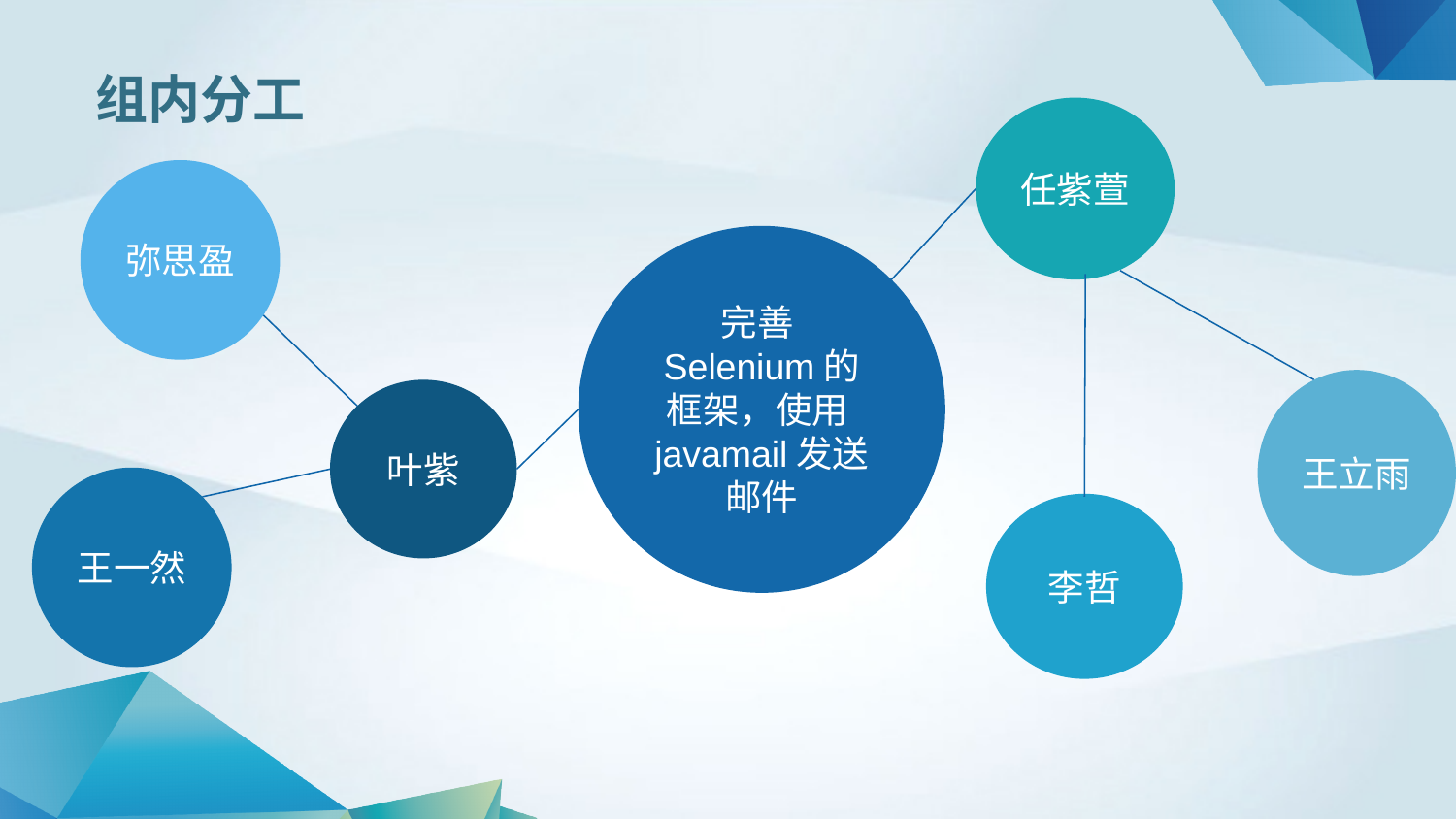

组内分工
任紫萱
弥思盈
完善Selenium的框架，使用javamail发送邮件
王立雨
叶紫
王一然
李哲